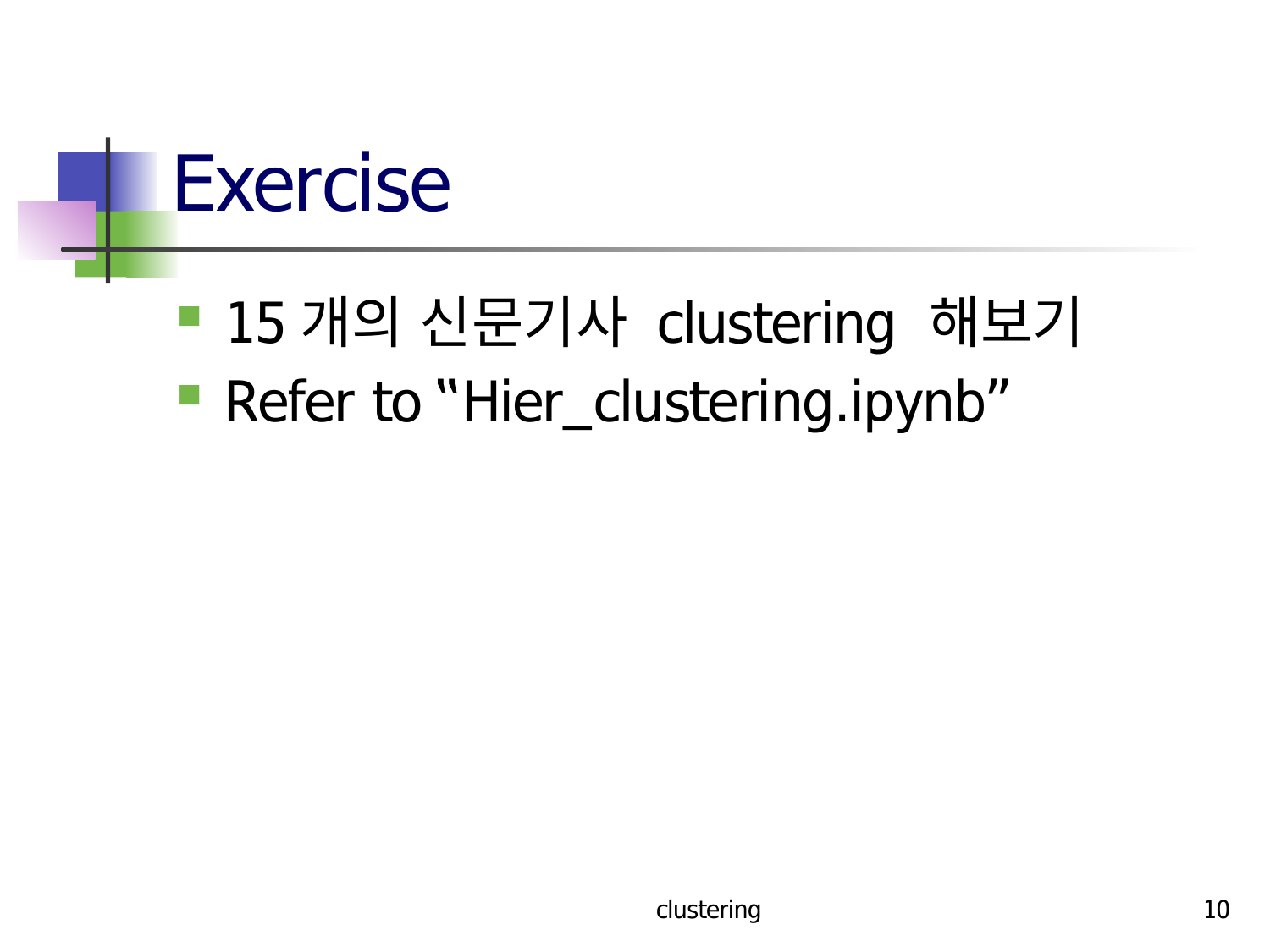

# Exercise
15개의 신문기사 clustering 해보기
Refer to “Hier_clustering.ipynb”
clustering
10